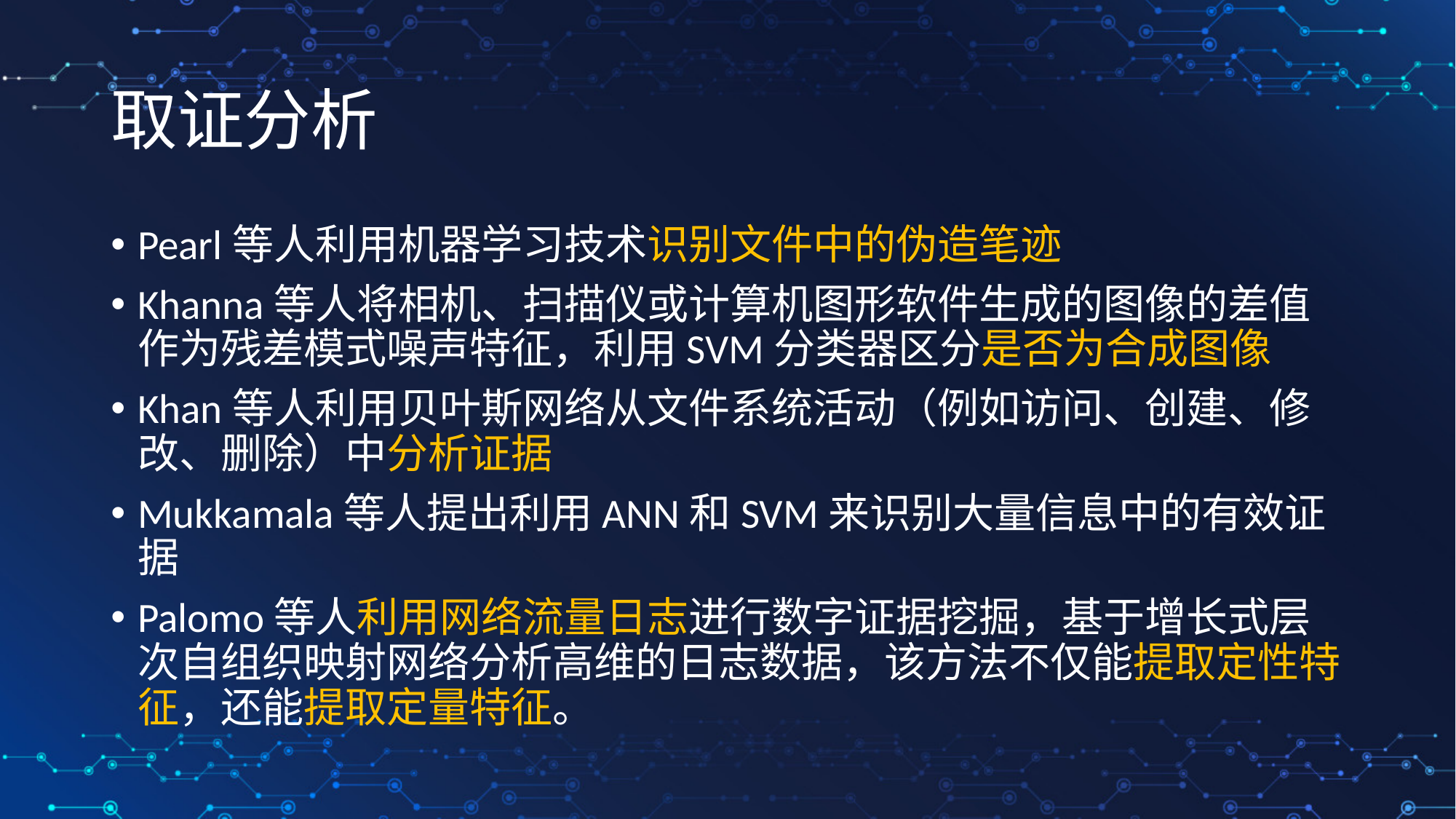

# 取证分析
Pearl等人利用机器学习技术识别文件中的伪造笔迹
Khanna等人将相机、扫描仪或计算机图形软件生成的图像的差值作为残差模式噪声特征，利用SVM分类器区分是否为合成图像
Khan等人利用贝叶斯网络从文件系统活动（例如访问、创建、修改、删除）中分析证据
Mukkamala等人提出利用ANN和SVM来识别大量信息中的有效证据
Palomo等人利用网络流量日志进行数字证据挖掘，基于增长式层次自组织映射网络分析高维的日志数据，该方法不仅能提取定性特征，还能提取定量特征。